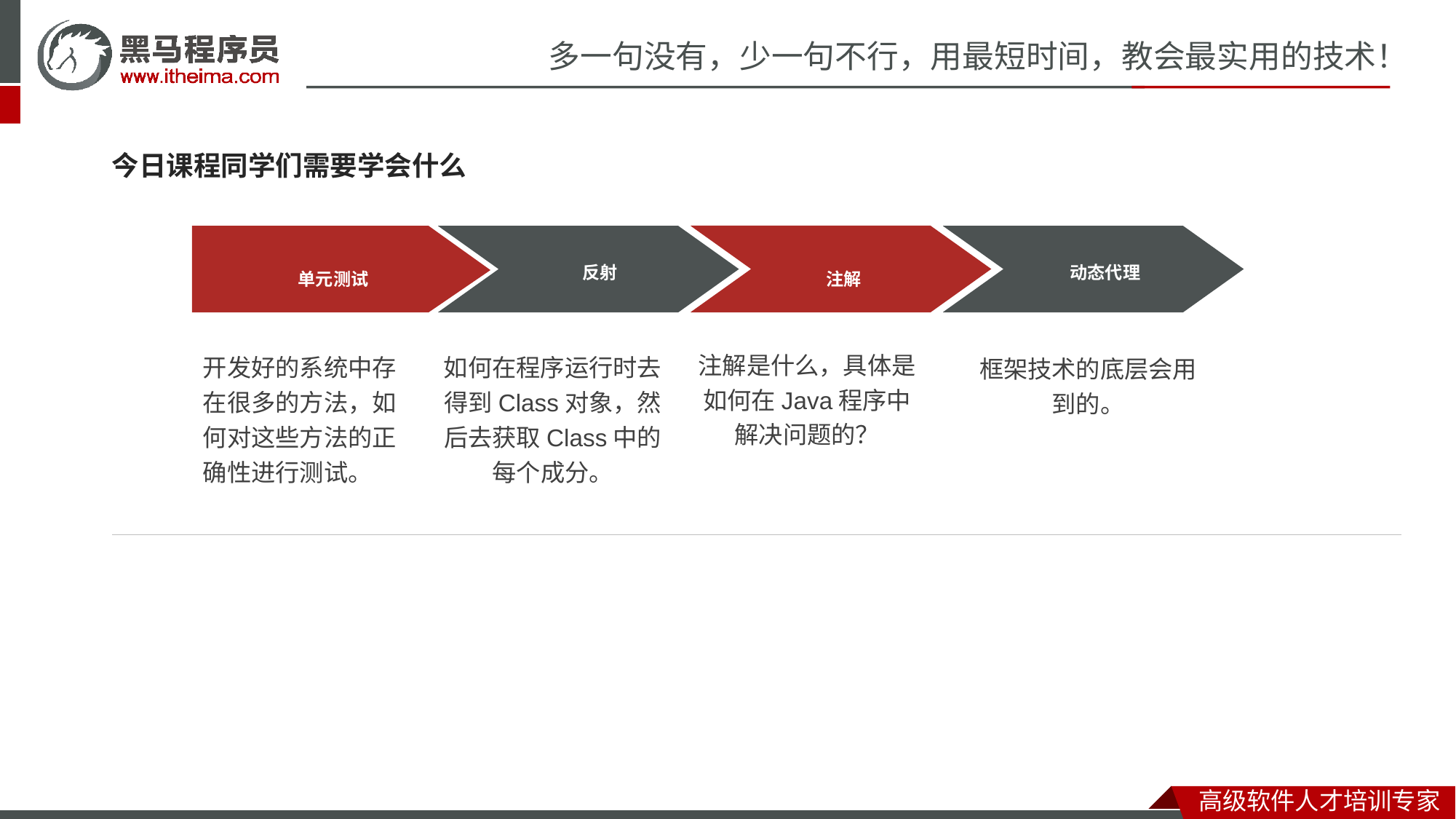

今日课程同学们需要学会什么

动态代理
反射
单元测试
注解
注解是什么，具体是如何在Java程序中解决问题的？

开发好的系统中存在很多的方法，如何对这些方法的正确性进行测试。
如何在程序运行时去得到Class对象，然后去获取Class中的每个成分。
框架技术的底层会用到的。